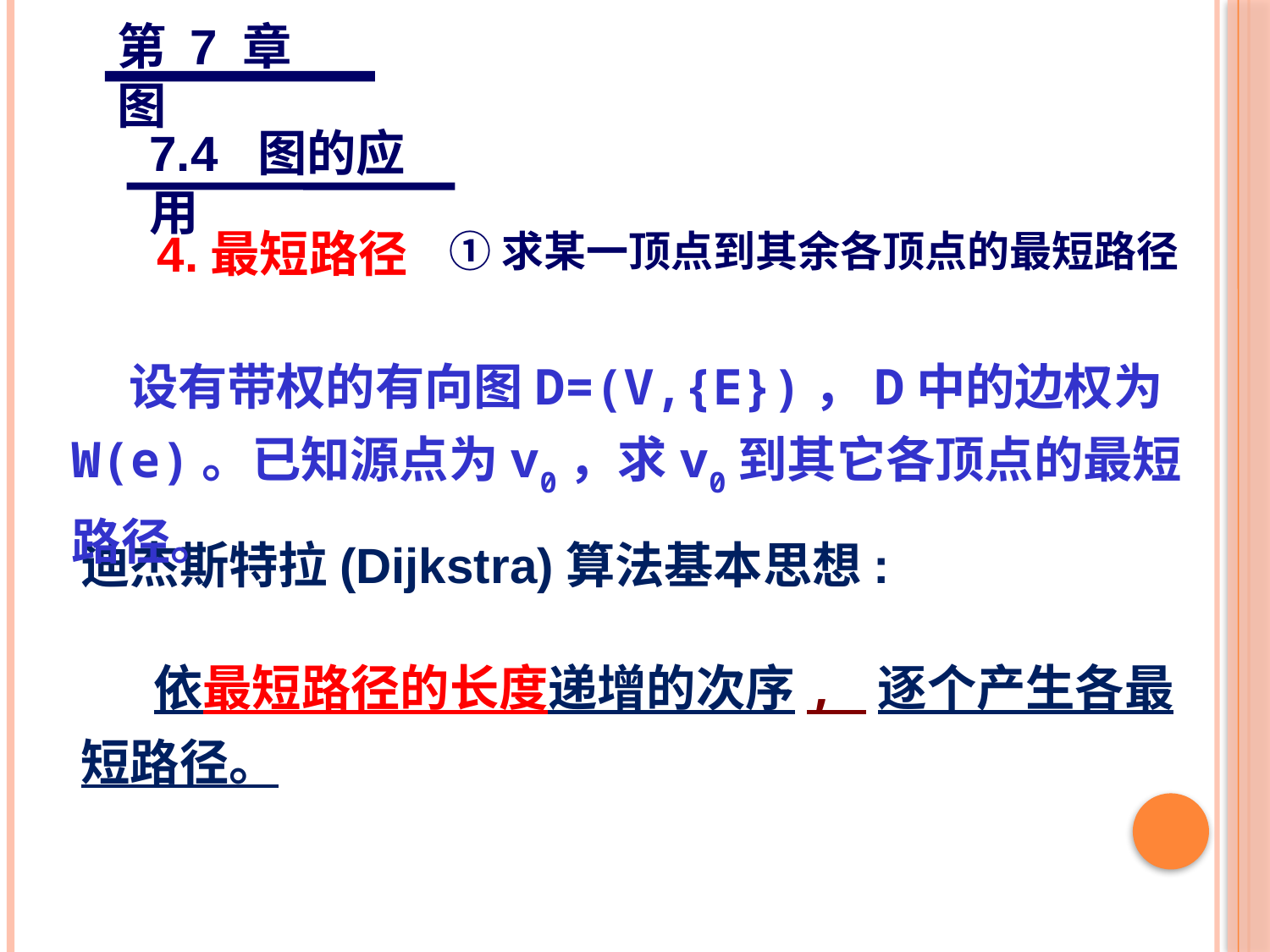

第 7 章  图

7.4  图的应用

4.最短路径
①求某一顶点到其余各顶点的最短路径
    设有带权的有向图D=(V,{E})，D中的边权为 W(e)。已知源点为v0，求v0到其它各顶点的最短路径。
迪杰斯特拉(Dijkstra)算法基本思想:
    依最短路径的长度递增的次序, 逐个产生各最短路径。